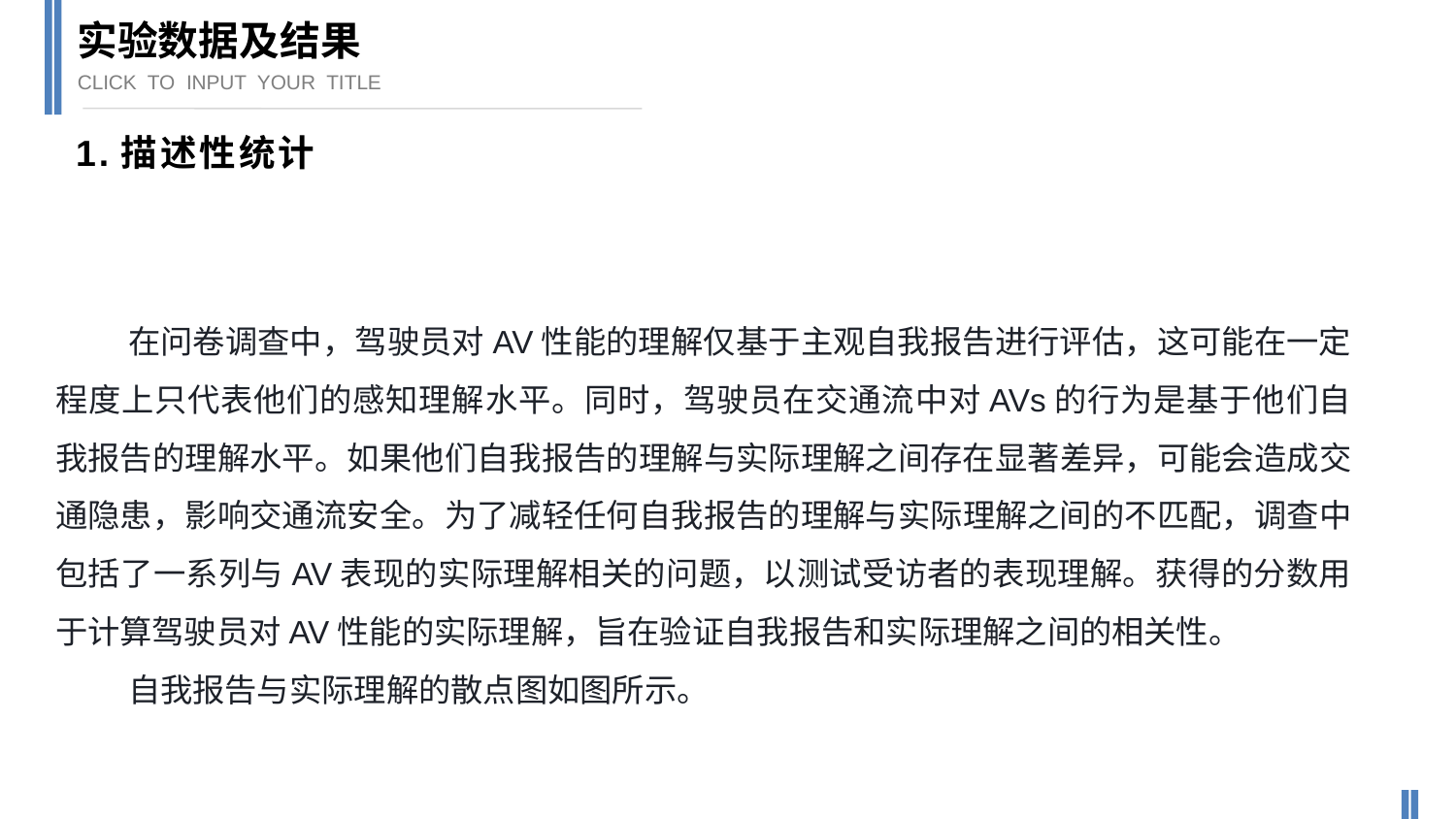

实验数据及结果
CLICK  TO  INPUT  YOUR  TITLE
1.描述性统计
在问卷调查中，驾驶员对AV性能的理解仅基于主观自我报告进行评估，这可能在一定程度上只代表他们的感知理解水平。同时，驾驶员在交通流中对AVs的行为是基于他们自我报告的理解水平。如果他们自我报告的理解与实际理解之间存在显著差异，可能会造成交通隐患，影响交通流安全。为了减轻任何自我报告的理解与实际理解之间的不匹配，调查中包括了一系列与AV表现的实际理解相关的问题，以测试受访者的表现理解。获得的分数用于计算驾驶员对AV性能的实际理解，旨在验证自我报告和实际理解之间的相关性。
自我报告与实际理解的散点图如图所示。